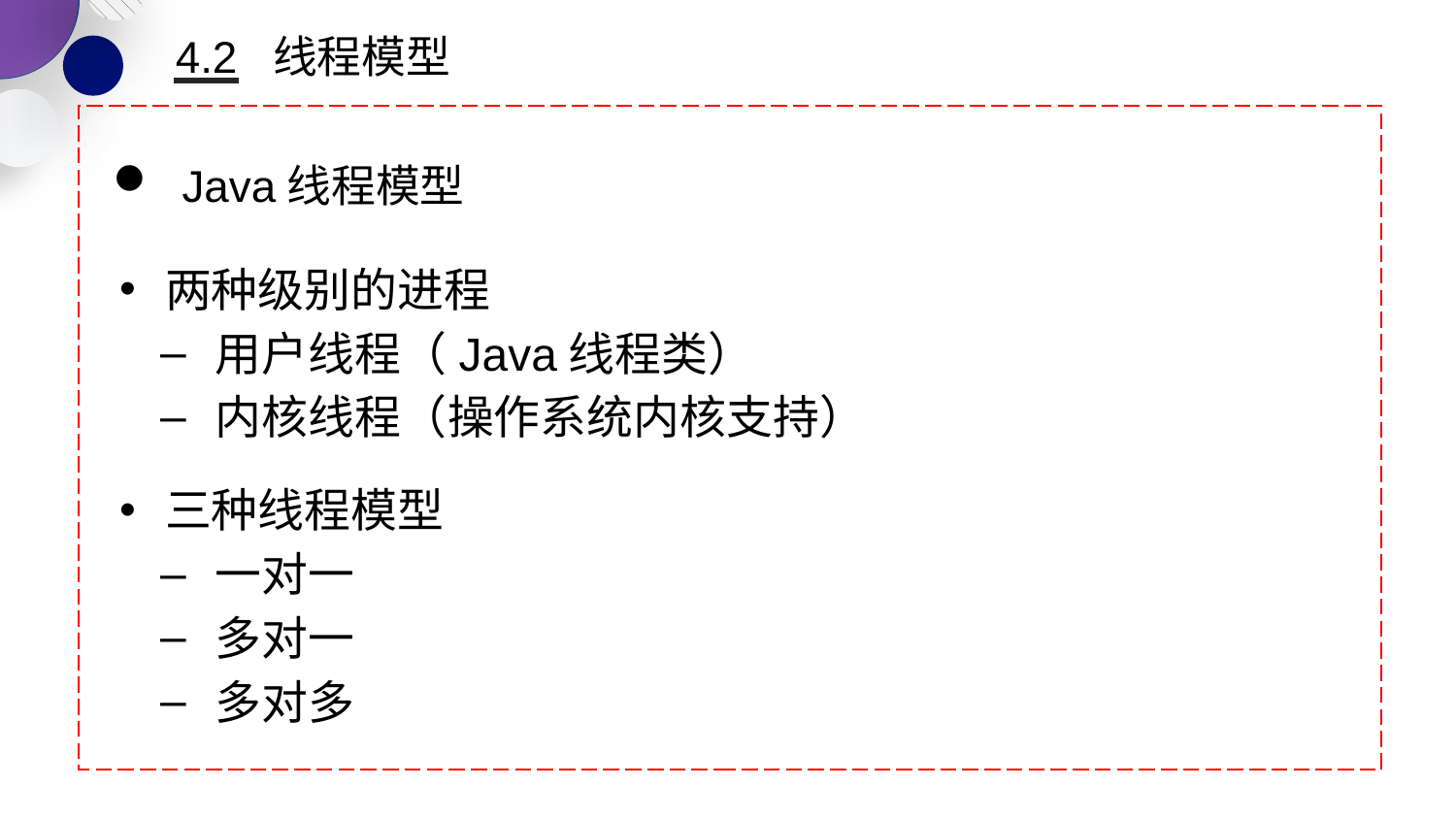

4.2  线程模型

  Java线程模型
两种级别的进程
用户线程（Java线程类）
内核线程（操作系统内核支持）
三种线程模型
一对一
多对一
多对多